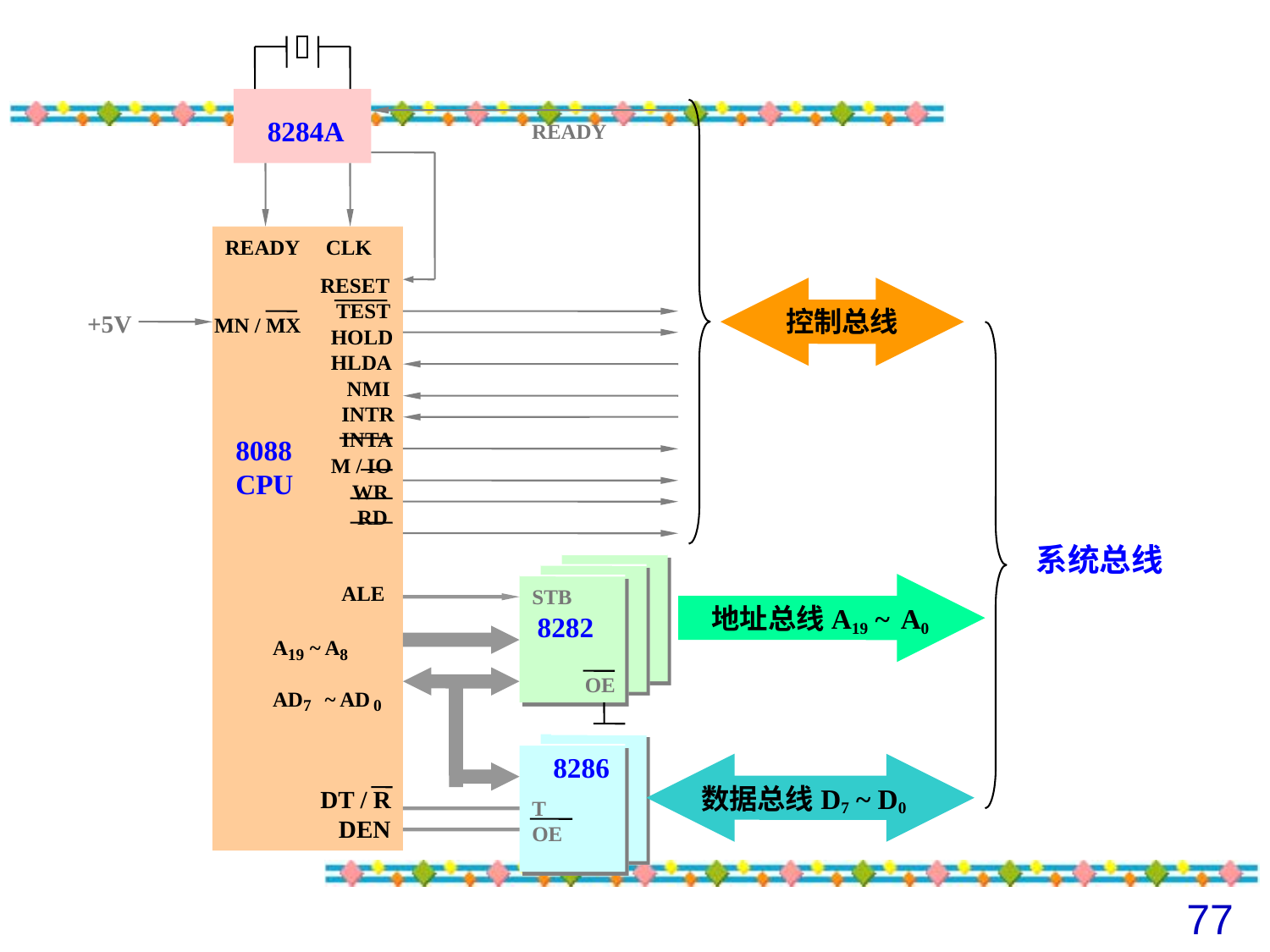

8284A
READY

READY     CLK
RESET
   TEST
  HOLD
  HLDA
     NMI
    INTR
    INTA
  M / IO
      WR
       RD

控制总线

+5V
MN / MX

8088
CPU

系统总线

              ALE
 A19 ~ A8
 AD7   ~ AD 0

STB
 8282

地址总线A19 ~  A0

OE

8286

数据总线D7 ~ D0

DT / R
   DEN
T
OE